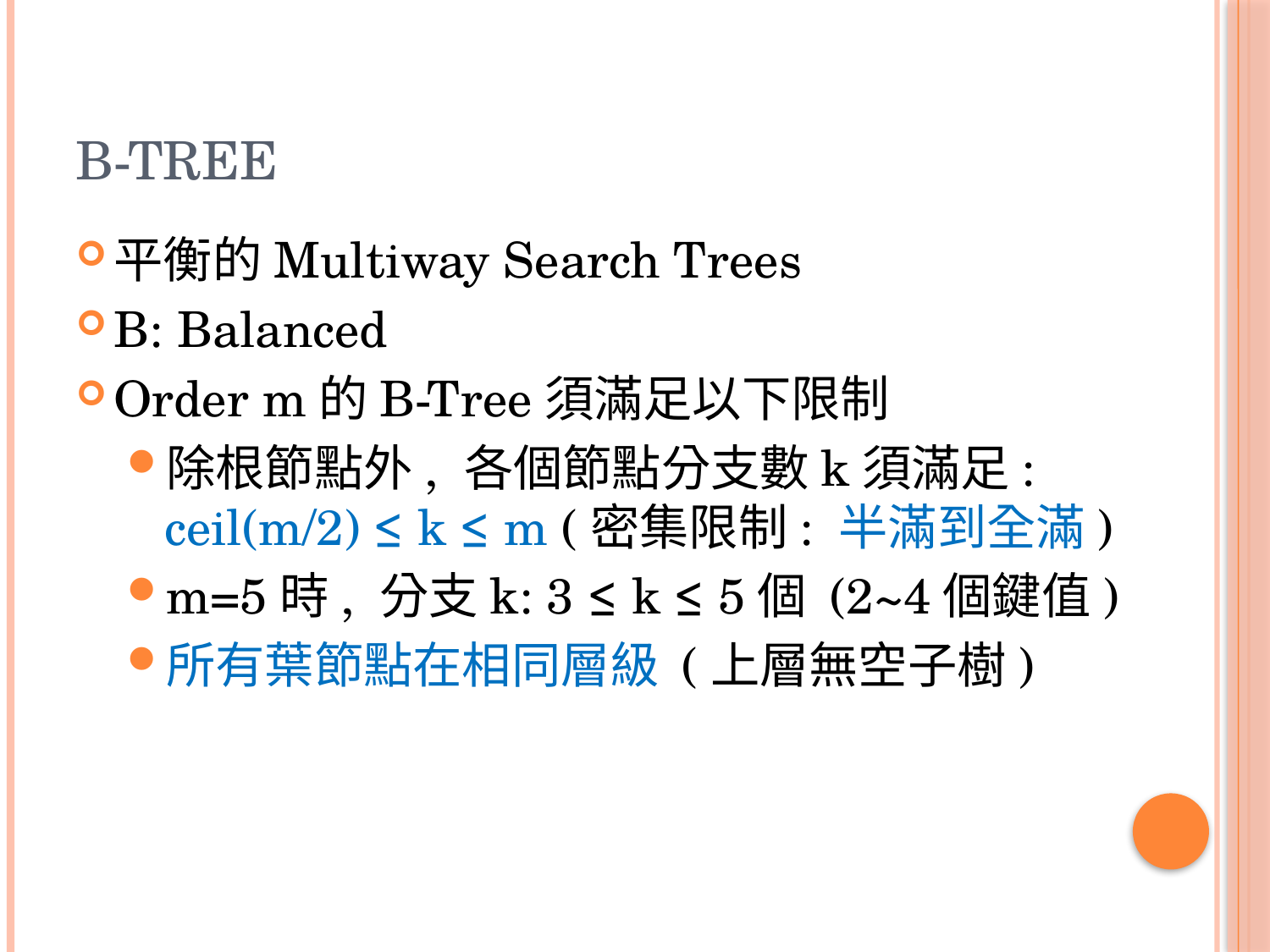

# B-Tree
平衡的Multiway Search Trees
B: Balanced
Order m的B-Tree須滿足以下限制
除根節點外, 各個節點分支數k須滿足: ceil(m/2) ≤ k ≤ m (密集限制: 半滿到全滿)
m=5時, 分支k: 3 ≤ k ≤ 5個 (2~4個鍵值)
所有葉節點在相同層級 (上層無空子樹)